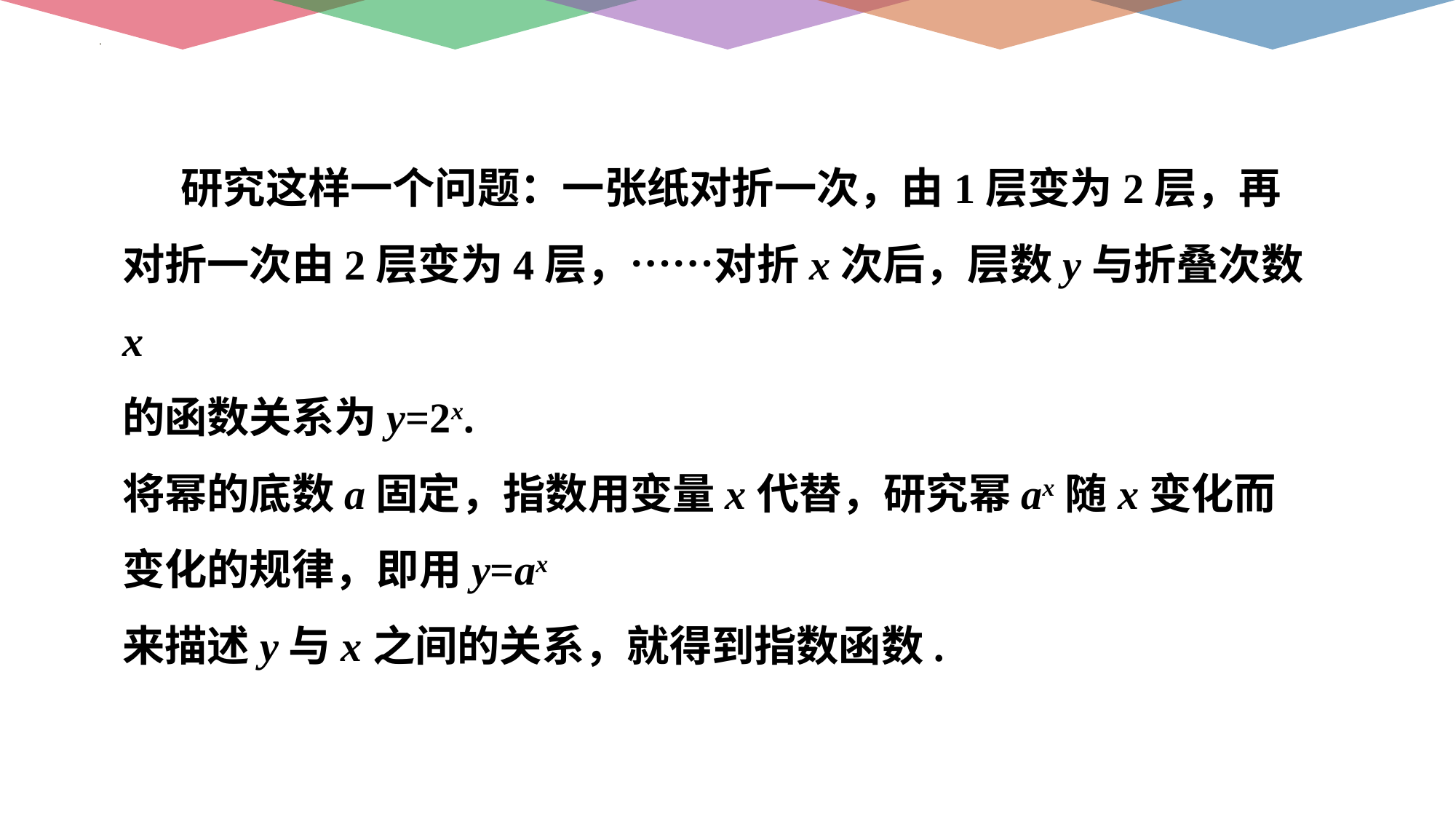

研究这样一个问题：一张纸对折一次，由1层变为2层，再对折一次由2层变为4层，……对折x次后，层数y与折叠次数x
的函数关系为y=2x.
将幂的底数a固定，指数用变量x代替，研究幂ax随x变化而变化的规律，即用y=ax
来描述y与x之间的关系，就得到指数函数.